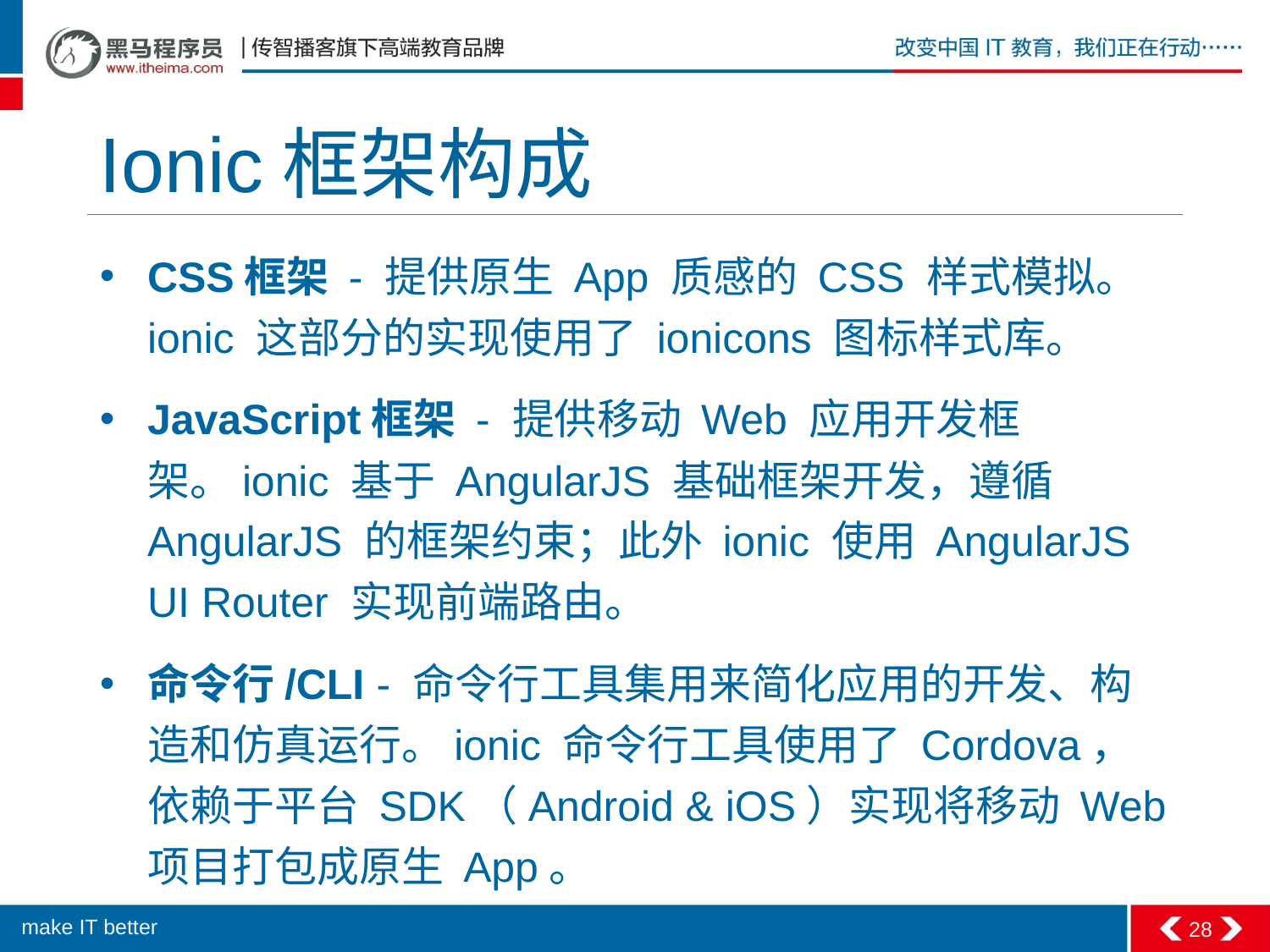

# Ionic框架构成
CSS框架 - 提供原生 App 质感的 CSS 样式模拟。 ionic 这部分的实现使用了 ionicons 图标样式库。
JavaScript框架 - 提供移动 Web 应用开发框架。ionic 基于 AngularJS 基础框架开发，遵循 AngularJS 的框架约束；此外 ionic 使用 AngularJS UI Router 实现前端路由。
命令行/CLI - 命令行工具集用来简化应用的开发、构造和仿真运行。ionic 命令行工具使用了 Cordova，依赖于平台 SDK（Android & iOS）实现将移动 Web 项目打包成原生 App。
28

make IT better